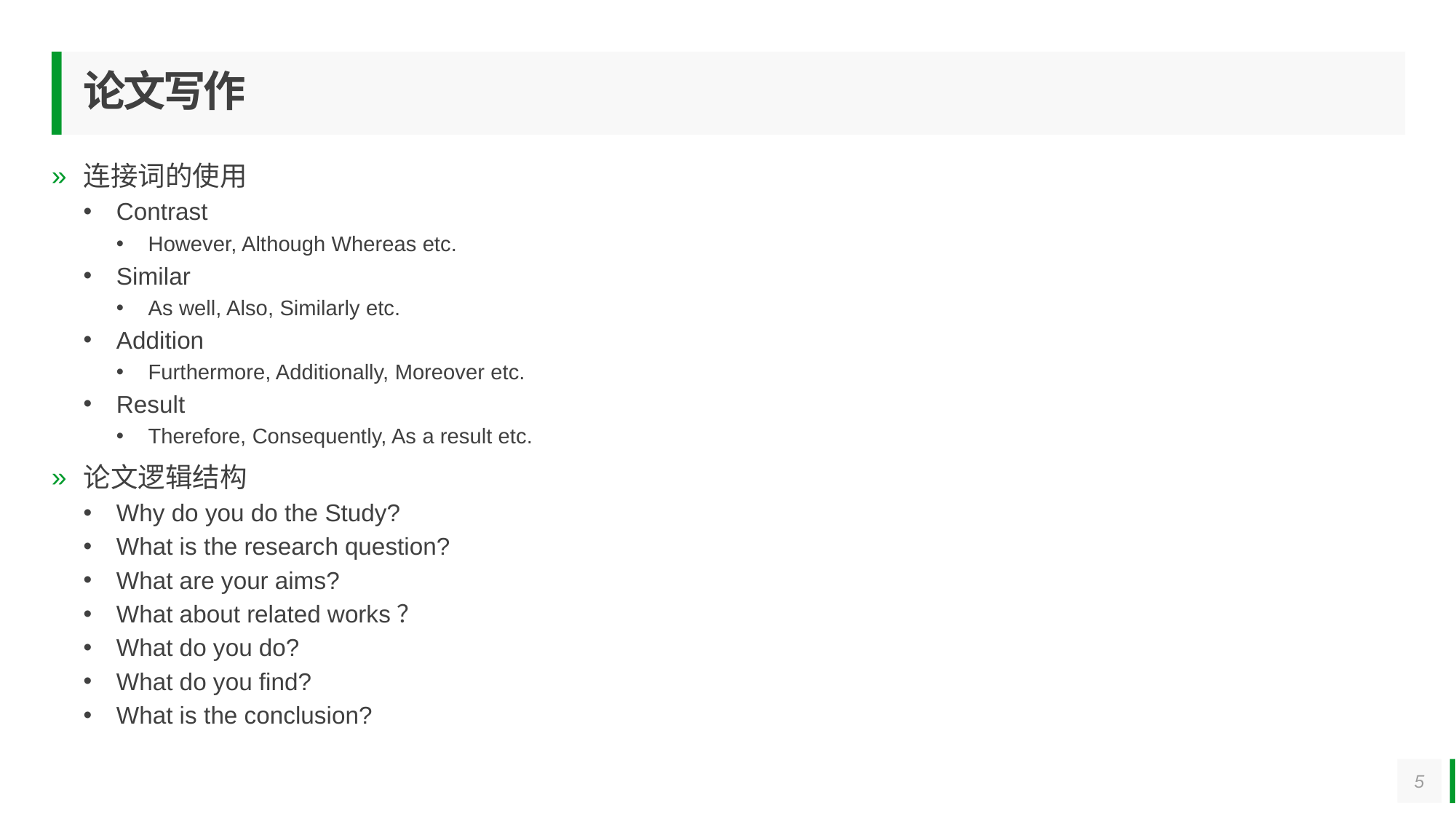

# 论文写作
连接词的使用
Contrast
However, Although Whereas etc.
Similar
As well, Also, Similarly etc.
Addition
Furthermore, Additionally, Moreover etc.
Result
Therefore, Consequently, As a result etc.
论文逻辑结构
Why do you do the Study?
What is the research question?
What are your aims?
What about related works？
What do you do?
What do you find?
What is the conclusion?

5